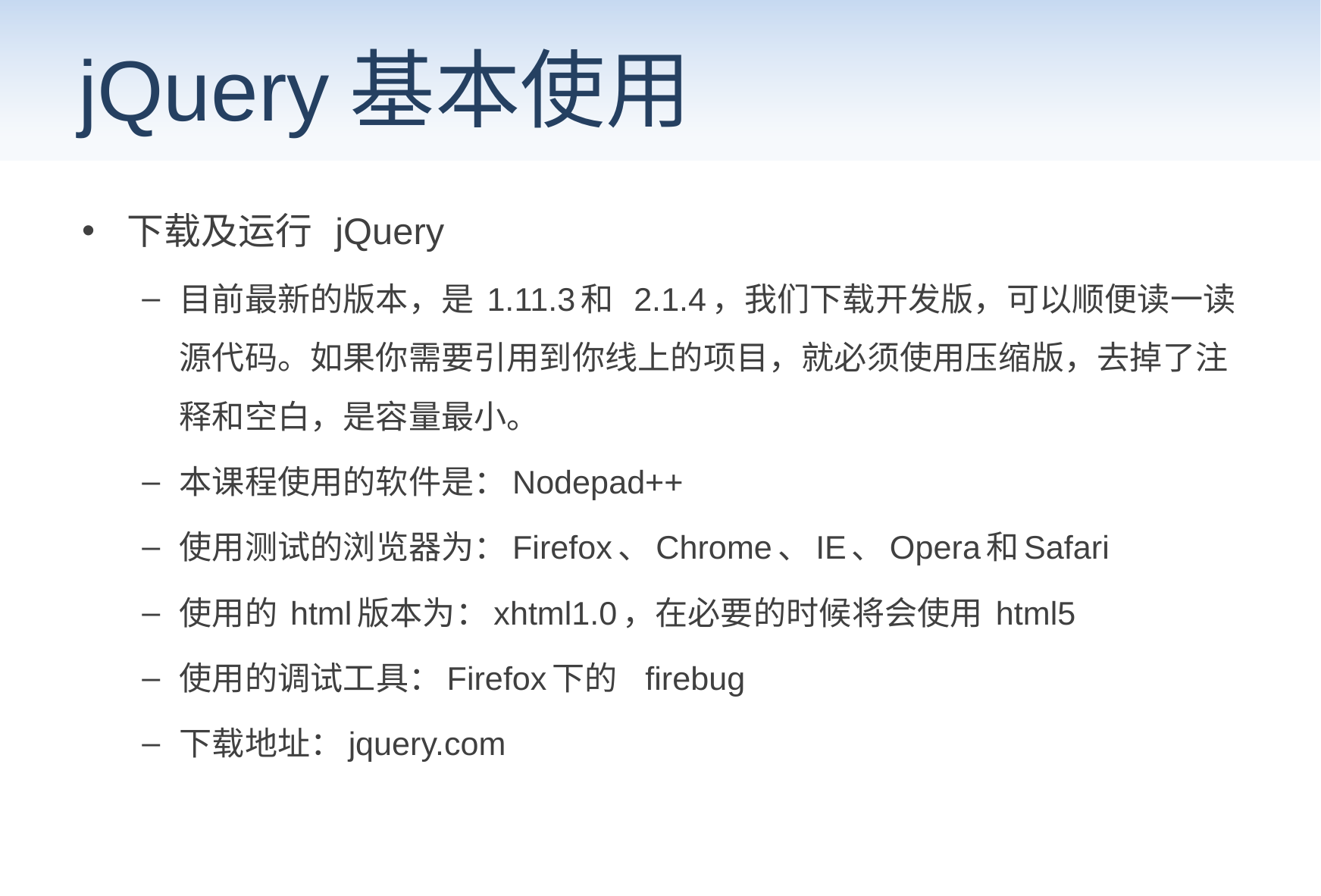

# jQuery基本使用
下载及运行  jQuery
目前最新的版本，是 1.11.3和  2.1.4，我们下载开发版，可以顺便读一读源代码。如果你需要引用到你线上的项目，就必须使用压缩版，去掉了注释和空白，是容量最小。
本课程使用的软件是：Nodepad++
使用测试的浏览器为：Firefox、Chrome、IE、Opera和Safari
使用的 html版本为：xhtml1.0，在必要的时候将会使用 html5
使用的调试工具：Firefox下的   firebug
下载地址：jquery.com